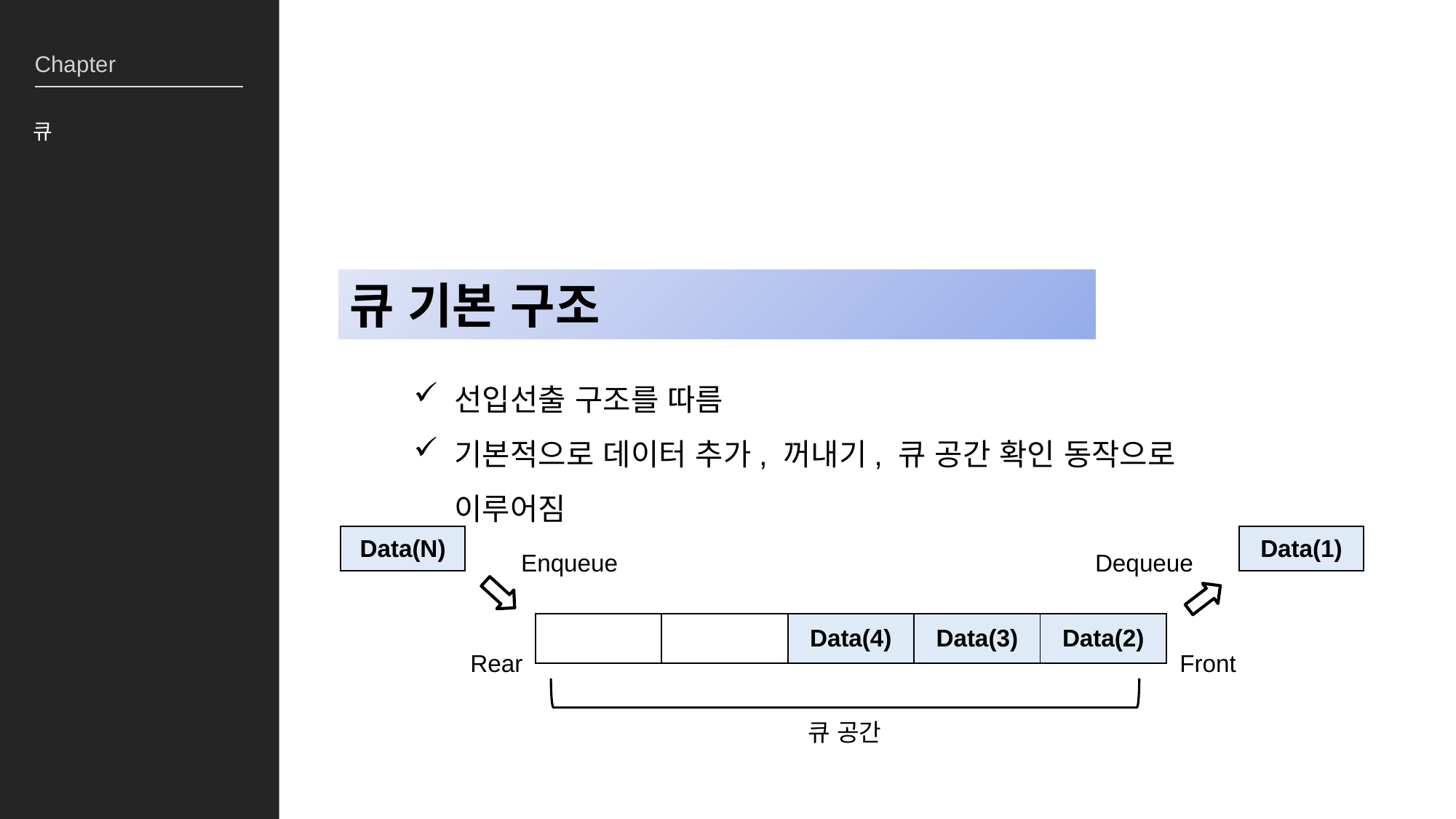

큐
큐 기본 구조
선입선출 구조를 따름
기본적으로 데이터 추가, 꺼내기, 큐 공간 확인 동작으로 이루어짐

| Data(N) |
| --- |
| Data(1) |
| --- |
Enqueue
Dequeue

|  |  | Data(4) | Data(3) | Data(2) |
| --- | --- | --- | --- | --- |
Rear
Front
큐 공간